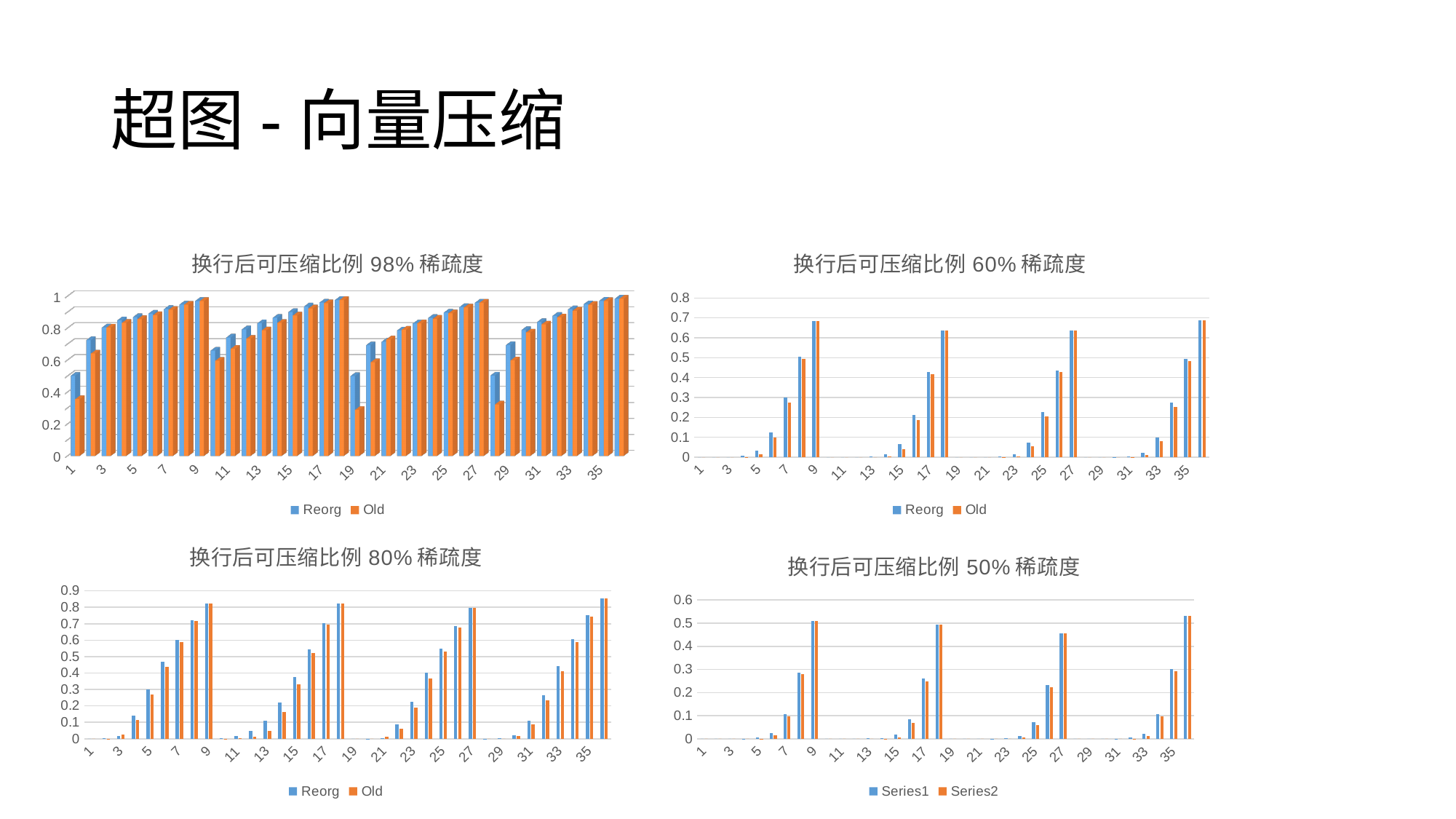

# 超图-向量压缩

### Chart: 换行后可压缩比例60%稀疏度

| Category | Reorg | Old |
|---|---|---|

[unsupported chart]

### Chart: 换行后可压缩比例80%稀疏度

| Category | Reorg | Old |
|---|---|---|

### Chart: 换行后可压缩比例50%稀疏度

| Category |  |  |
|---|---|---|